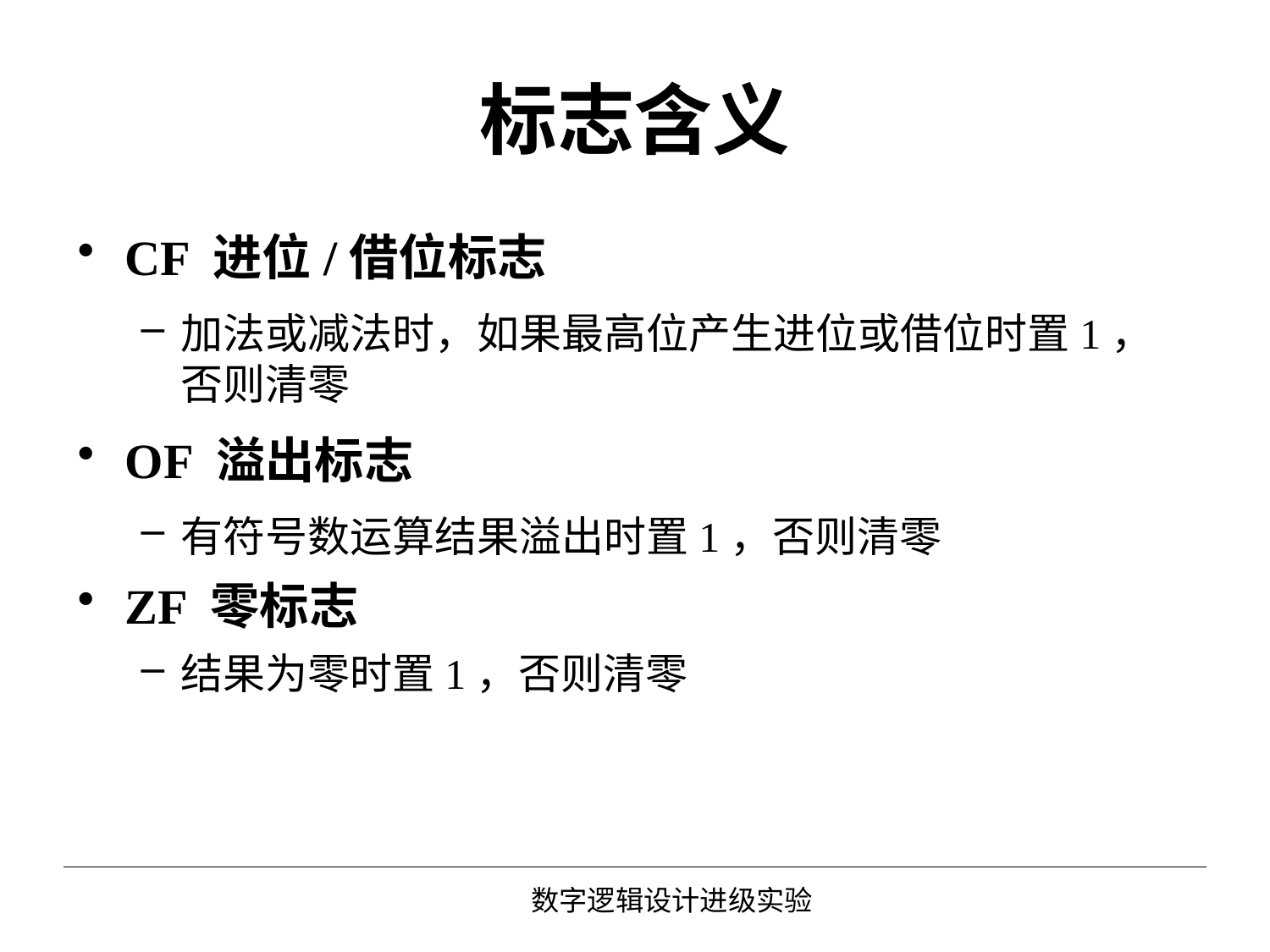

# 标志含义
CF 进位/借位标志
加法或减法时，如果最高位产生进位或借位时置1，否则清零
OF 溢出标志
有符号数运算结果溢出时置1，否则清零
ZF 零标志
结果为零时置1，否则清零

数字逻辑设计进级实验
5